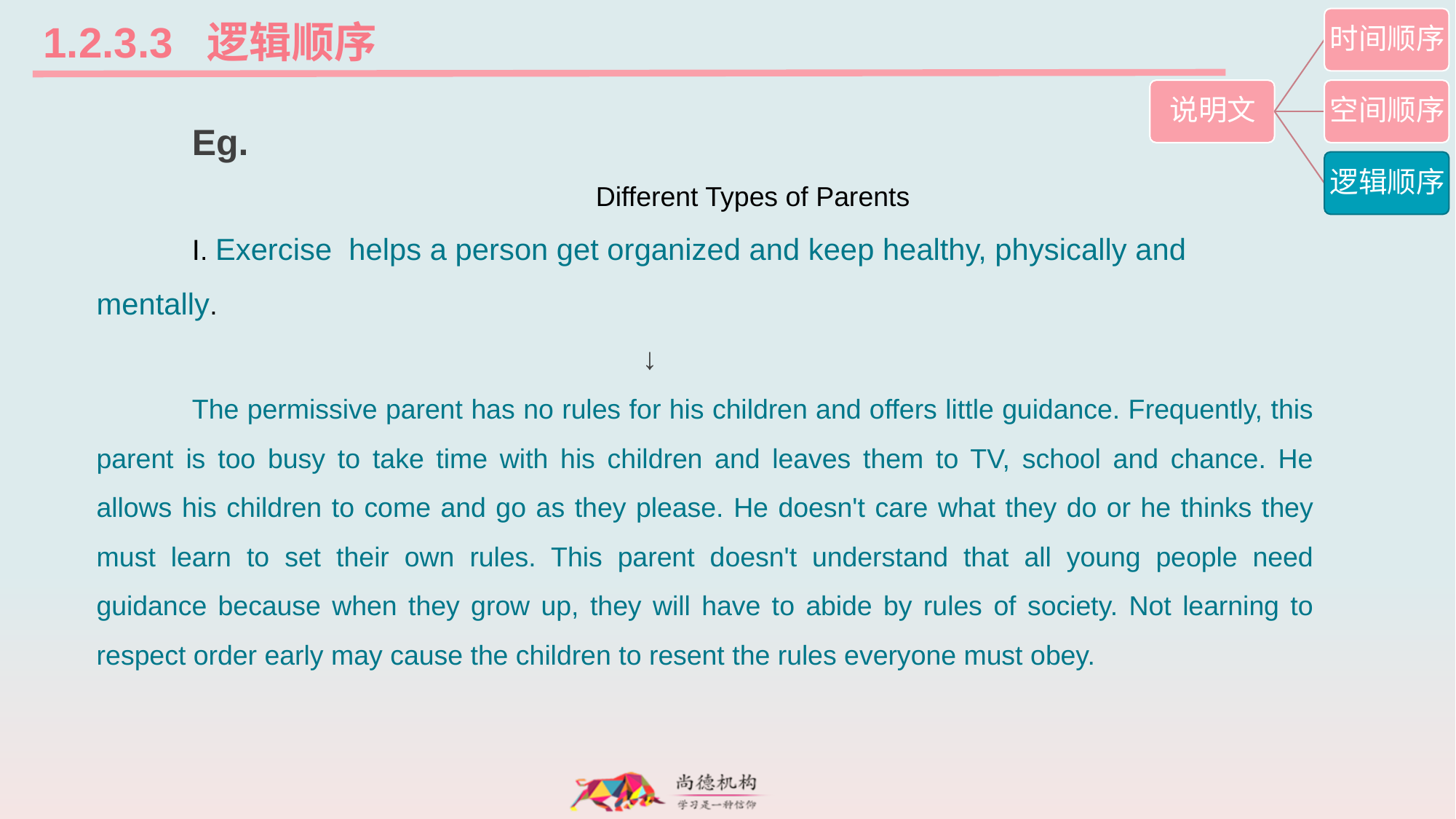

说明文

时间顺序

空间顺序

逻辑顺序
1.2.3.3  逻辑顺序
Eg.
Different Types of Parents
Ⅰ. Exercise  helps a person get organized and keep healthy, physically and mentally.
					↓
The permissive parent has no rules for his children and offers little guidance. Frequently, this parent is too busy to take time with his children and leaves them to TV, school and chance. He allows his children to come and go as they please. He doesn't care what they do or he thinks they must learn to set their own rules. This parent doesn't understand that all young people need guidance because when they grow up, they will have to abide by rules of society. Not learning to respect order early may cause the children to resent the rules everyone must obey.